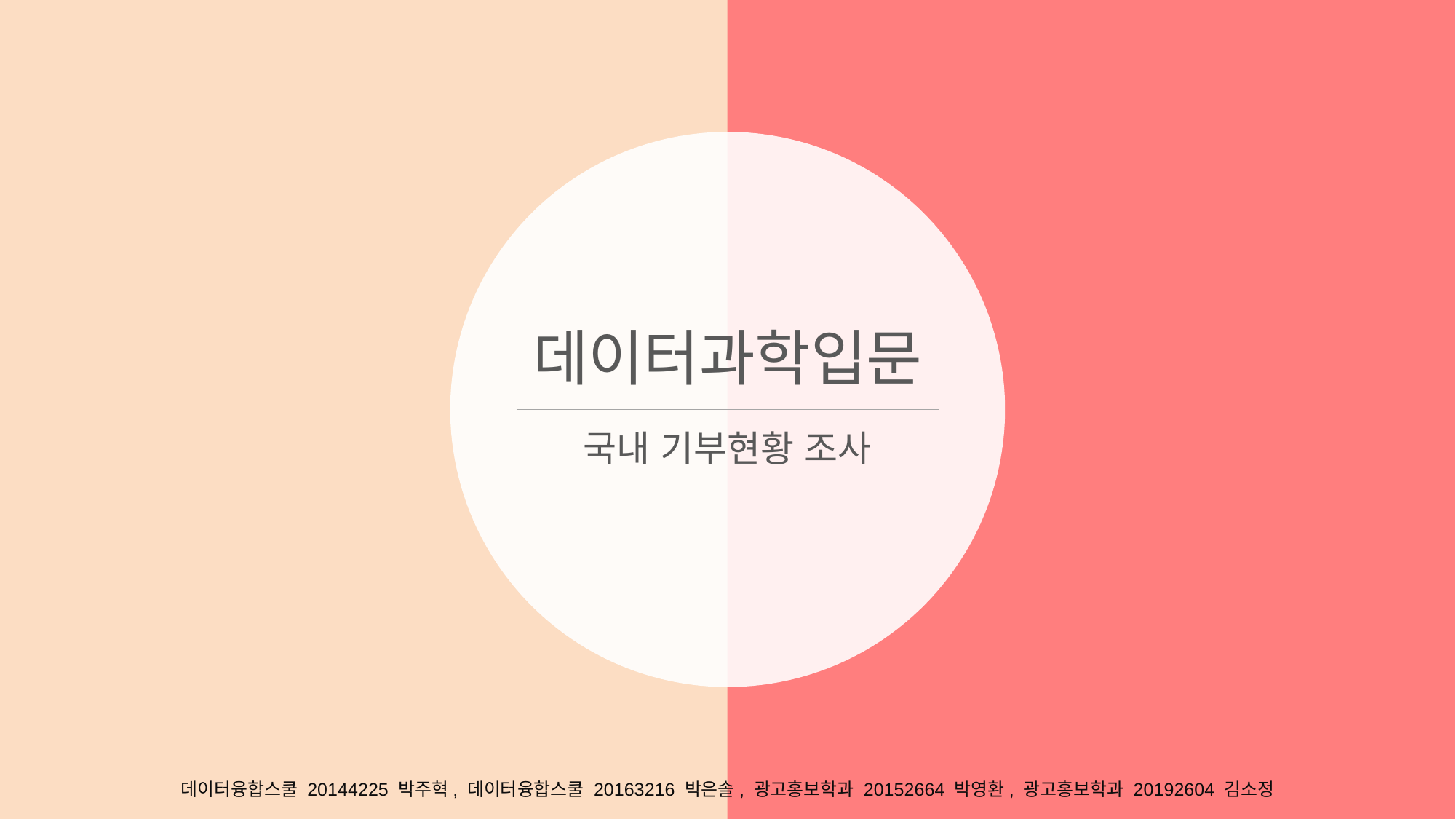

데이터과학입문
국내 기부현황 조사
데이터융합스쿨 20144225 박주혁, 데이터융합스쿨 20163216 박은솔, 광고홍보학과 20152664 박영환, 광고홍보학과 20192604 김소정